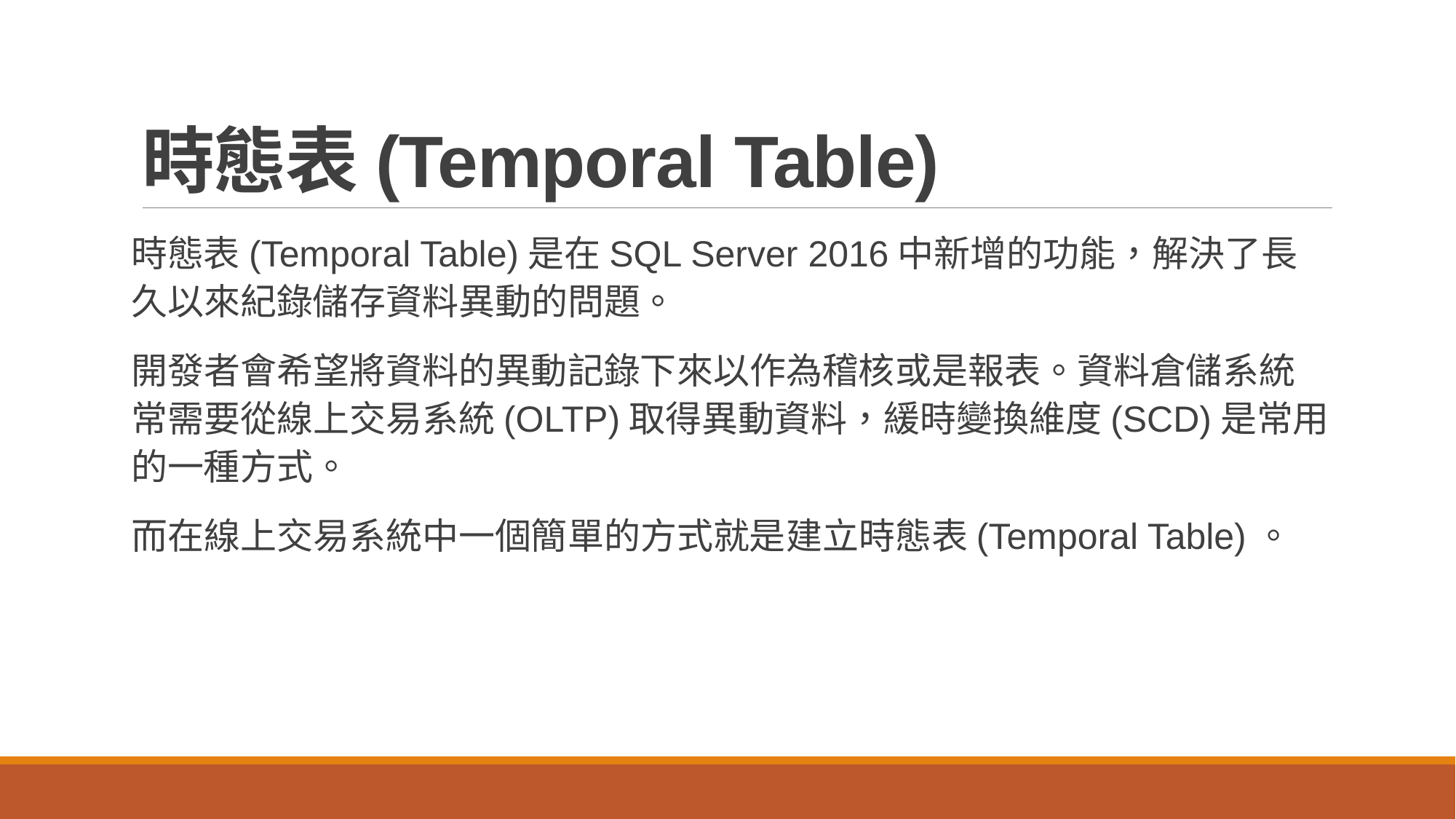

# 時態表(Temporal Table)
時態表(Temporal Table)是在SQL Server 2016中新增的功能，解決了長久以來紀錄儲存資料異動的問題。
開發者會希望將資料的異動記錄下來以作為稽核或是報表。資料倉儲系統常需要從線上交易系統(OLTP)取得異動資料，緩時變換維度(SCD)是常用的一種方式。
而在線上交易系統中一個簡單的方式就是建立時態表(Temporal Table)。